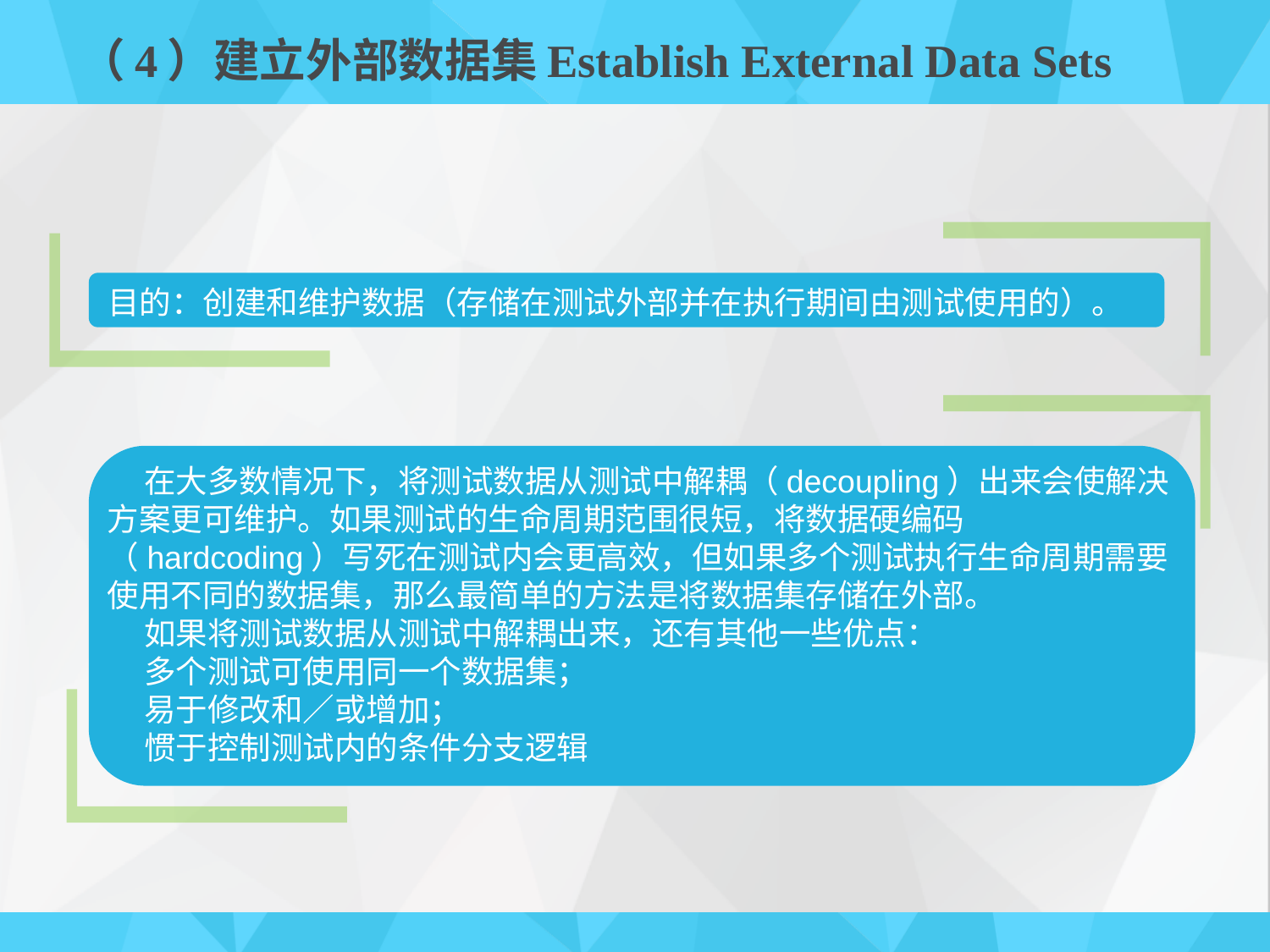

# （4）建立外部数据集Establish External Data Sets

目的：创建和维护数据（存储在测试外部并在执行期间由测试使用的）。

    在大多数情况下，将测试数据从测试中解耦（decoupling）出来会使解决方案更可维护。如果测试的生命周期范围很短，将数据硬编码（hardcoding）写死在测试内会更高效，但如果多个测试执行生命周期需要使用不同的数据集，那么最简单的方法是将数据集存储在外部。
    如果将测试数据从测试中解耦出来，还有其他一些优点：
    多个测试可使用同一个数据集；
    易于修改和／或增加；
    惯于控制测试内的条件分支逻辑